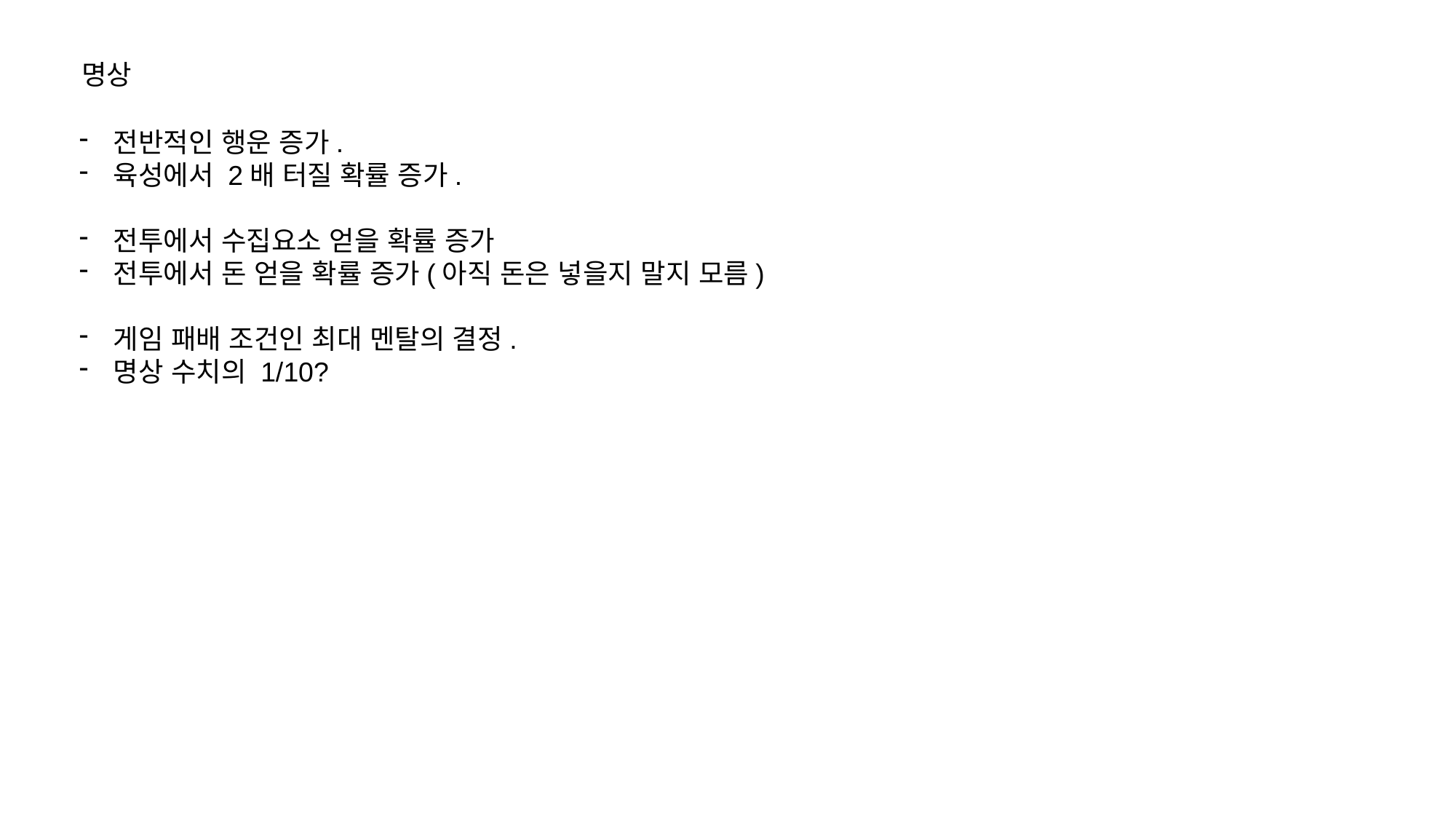

명상
전반적인 행운 증가.
육성에서 2배 터질 확률 증가.

전투에서 수집요소 얻을 확률 증가
전투에서 돈 얻을 확률 증가(아직 돈은 넣을지 말지 모름)

게임 패배 조건인 최대 멘탈의 결정.
명상 수치의 1/10?